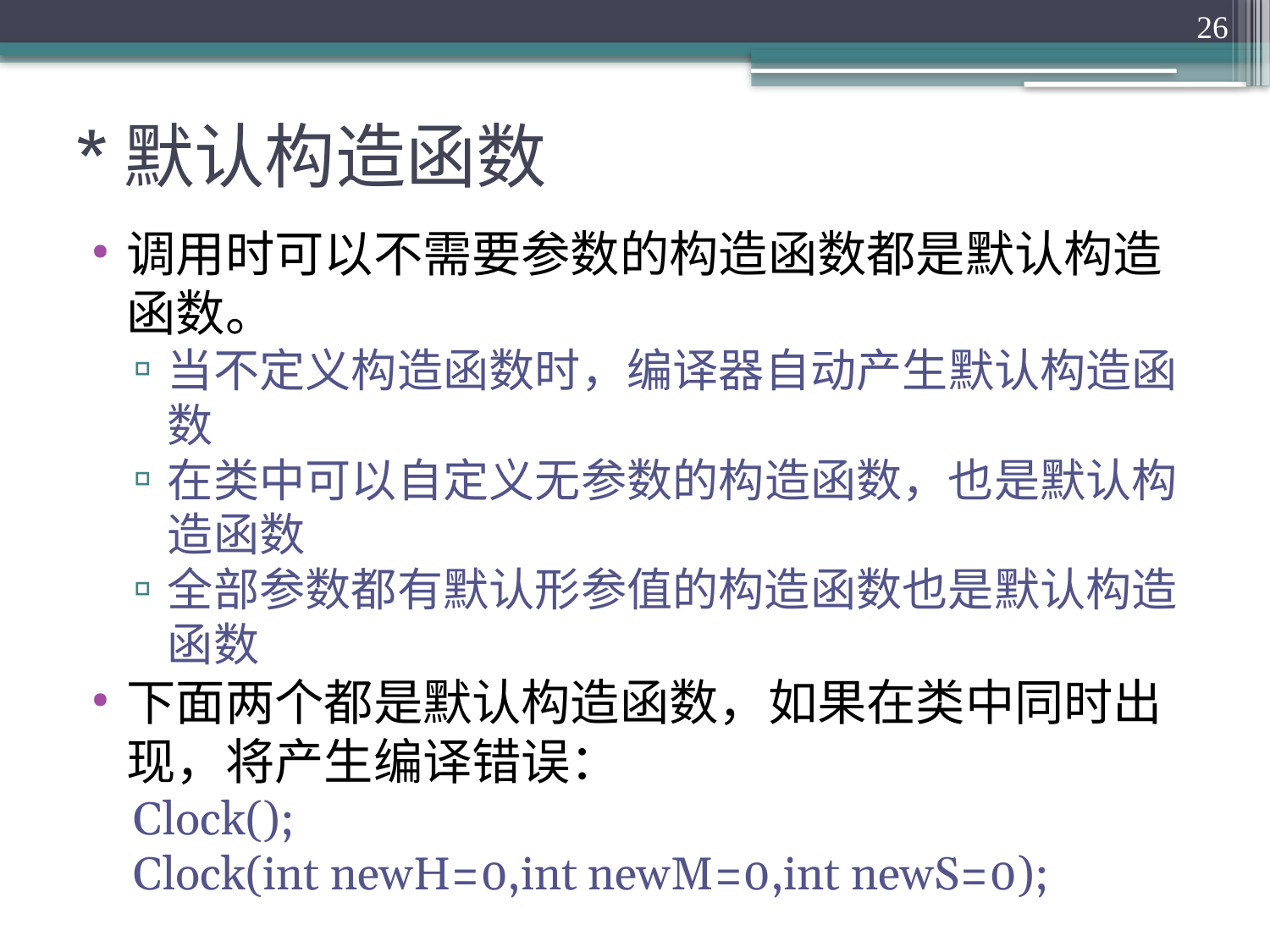

26
# *默认构造函数
调用时可以不需要参数的构造函数都是默认构造函数。
当不定义构造函数时，编译器自动产生默认构造函数
在类中可以自定义无参数的构造函数，也是默认构造函数
全部参数都有默认形参值的构造函数也是默认构造函数
下面两个都是默认构造函数，如果在类中同时出现，将产生编译错误：
Clock();
Clock(int newH=0,int newM=0,int newS=0);